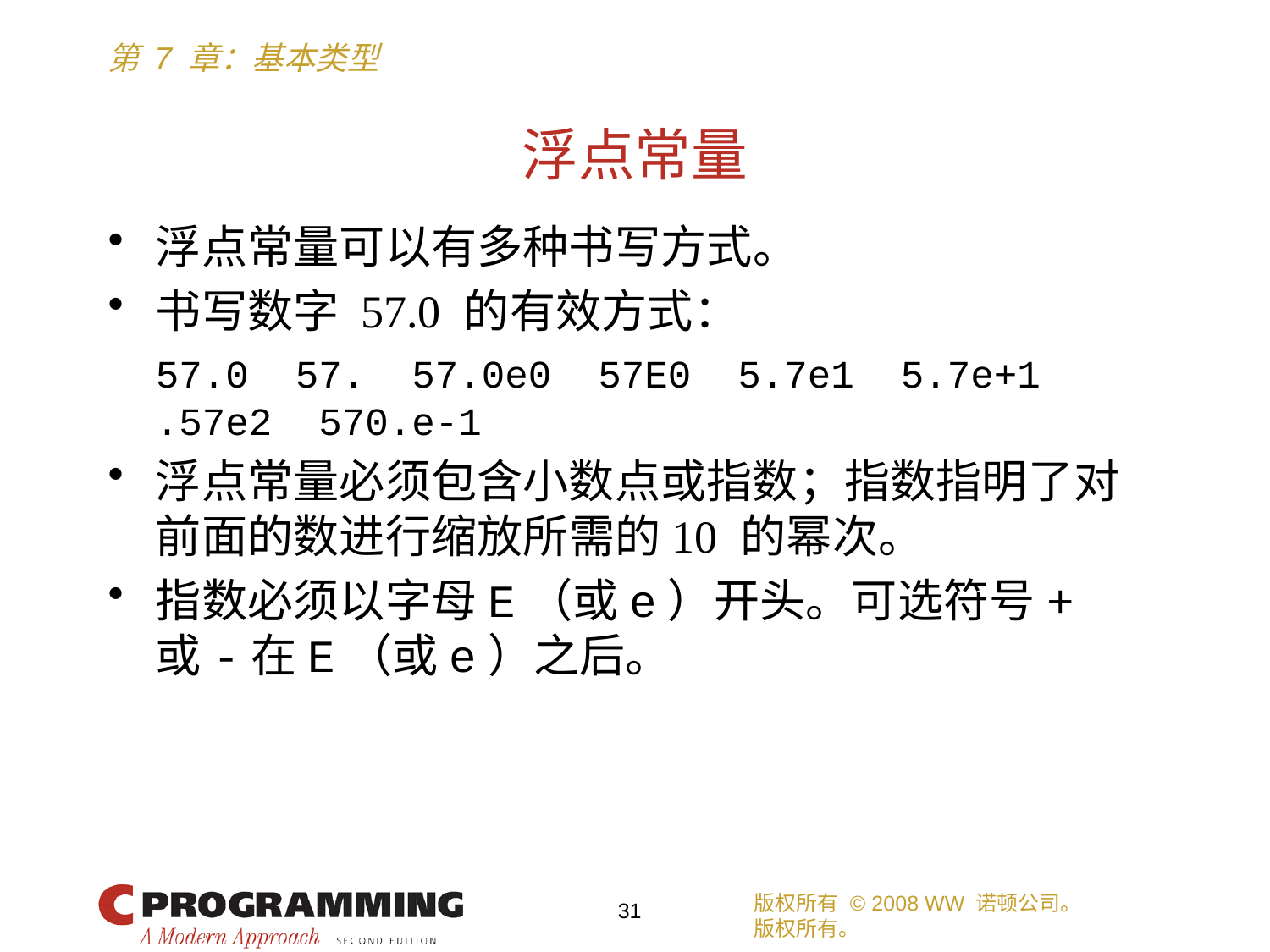

# 浮点常量
浮点常量可以有多种书写方式。
书写数字 57.0 的有效方式：
	57.0  57.  57.0e0  57E0  5.7e1  5.7e+1
	.57e2  570.e-1
浮点常量必须包含小数点或指数；指数指明了对前面的数进行缩放所需的10 的幂次。
指数必须以字母E（或e）开头。可选符号+或-在E（或e）之后。

版权所有 © 2008 WW 诺顿公司。
版权所有。
31